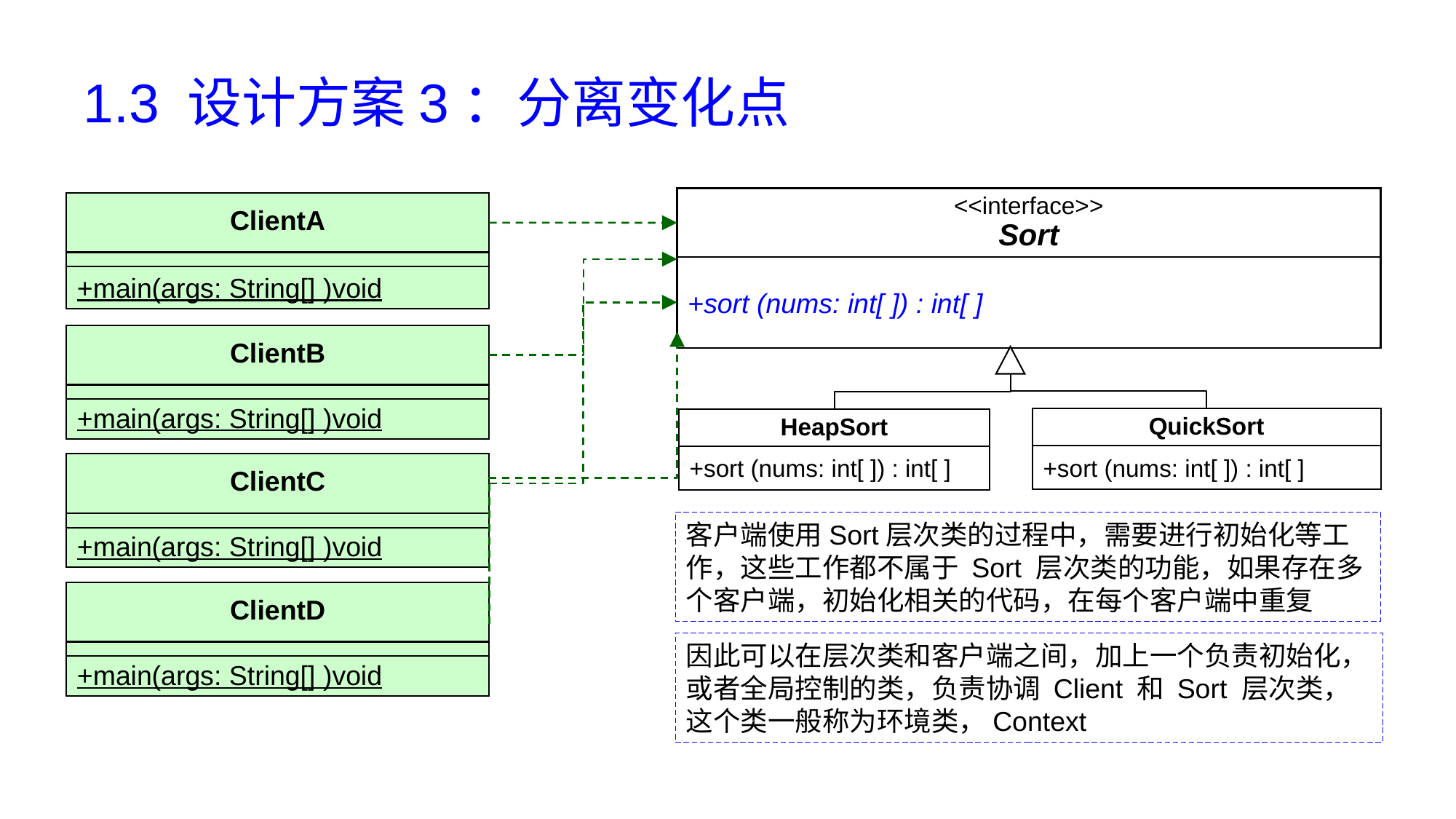

# 1.3 设计方案3：分离变化点
<<interface>>
Sort
ClientA

+main(args: String[] )void
+sort (nums: int[ ]) : int[ ]
ClientB

+main(args: String[] )void

QuickSort
HeapSort
+sort (nums: int[ ]) : int[ ]
+sort (nums: int[ ]) : int[ ]
ClientC

+main(args: String[] )void
客户端使用Sort层次类的过程中，需要进行初始化等工作，这些工作都不属于 Sort 层次类的功能，如果存在多个客户端，初始化相关的代码，在每个客户端中重复
ClientD

+main(args: String[] )void
因此可以在层次类和客户端之间，加上一个负责初始化，或者全局控制的类，负责协调 Client 和 Sort 层次类，这个类一般称为环境类，Context
12